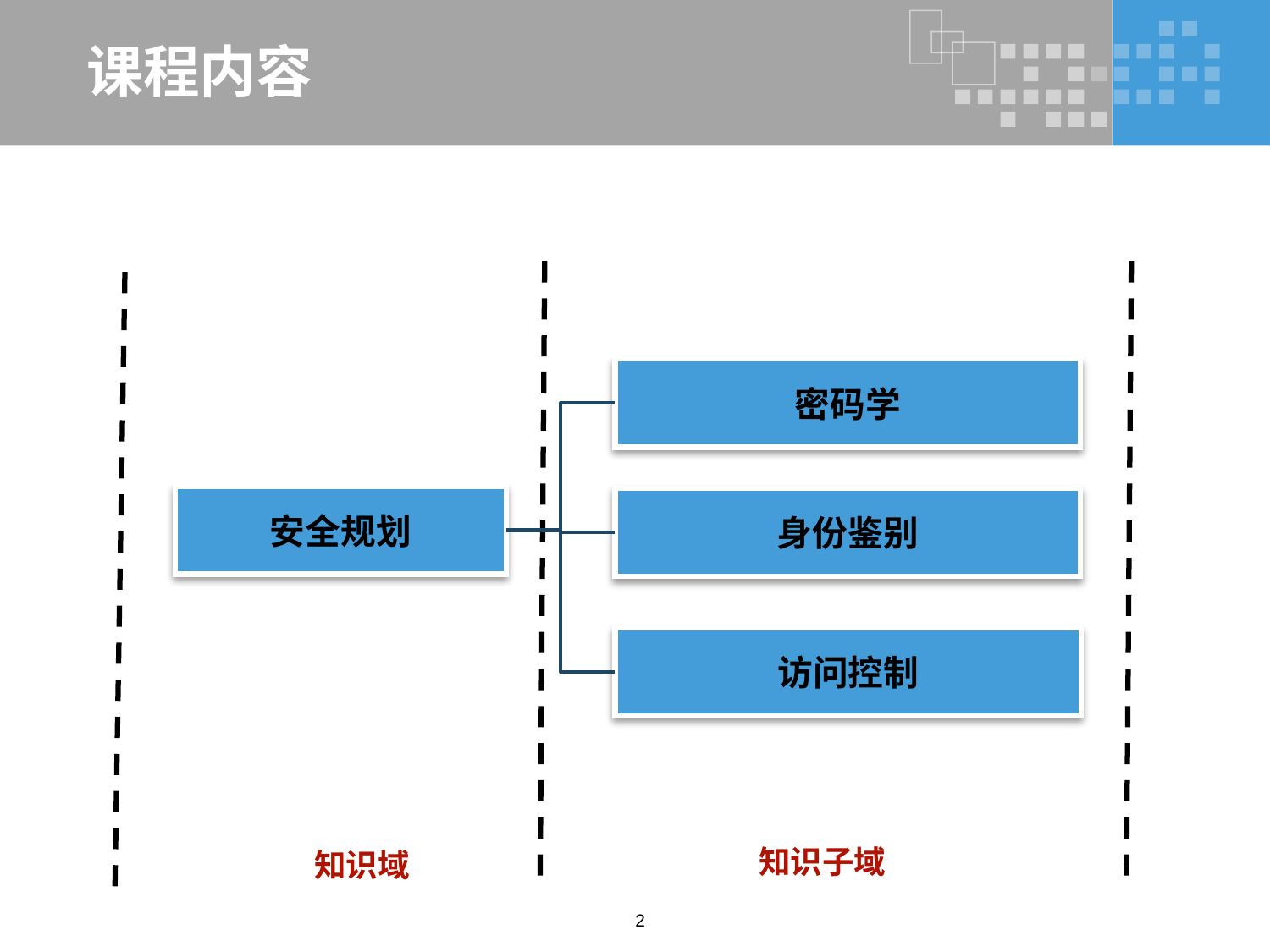

# 课程内容

密码学
安全规划
身份鉴别

访问控制
知识子域
知识域
2